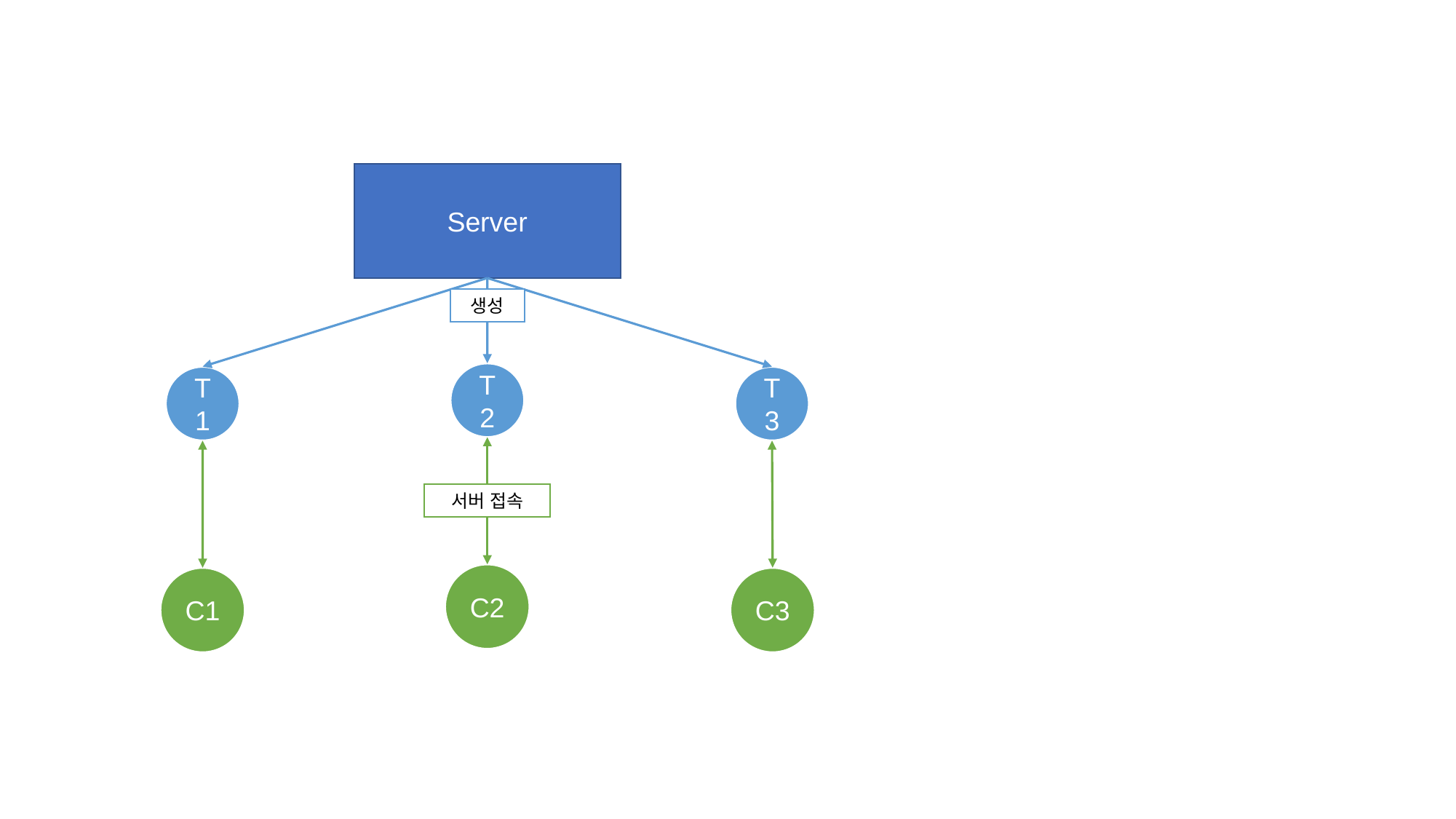

Server
생성
T2
T1
T3
서버 접속
C2
C1
C3